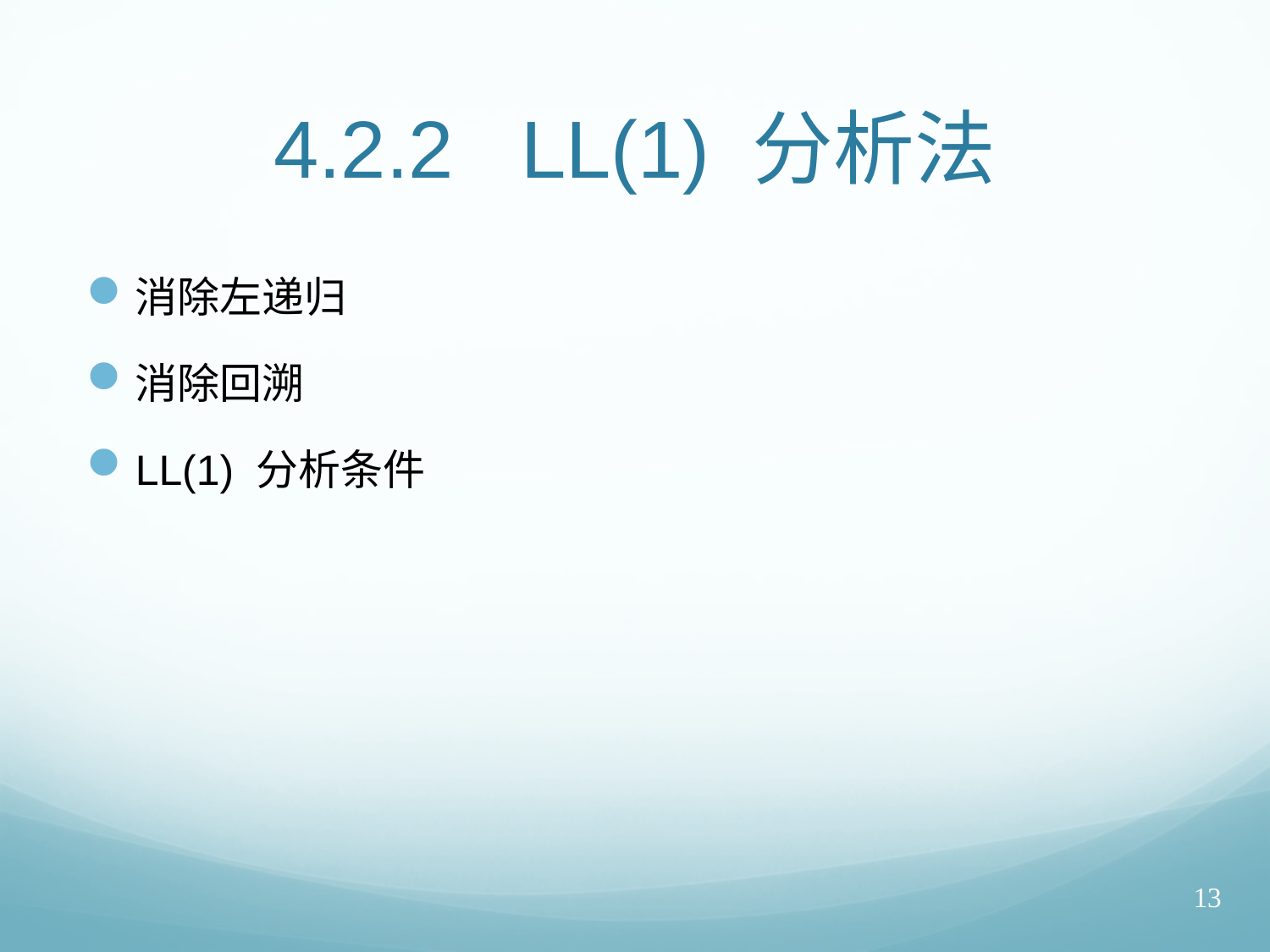

# 4.2.2   LL(1) 分析法
消除左递归
消除回溯
LL(1) 分析条件
13